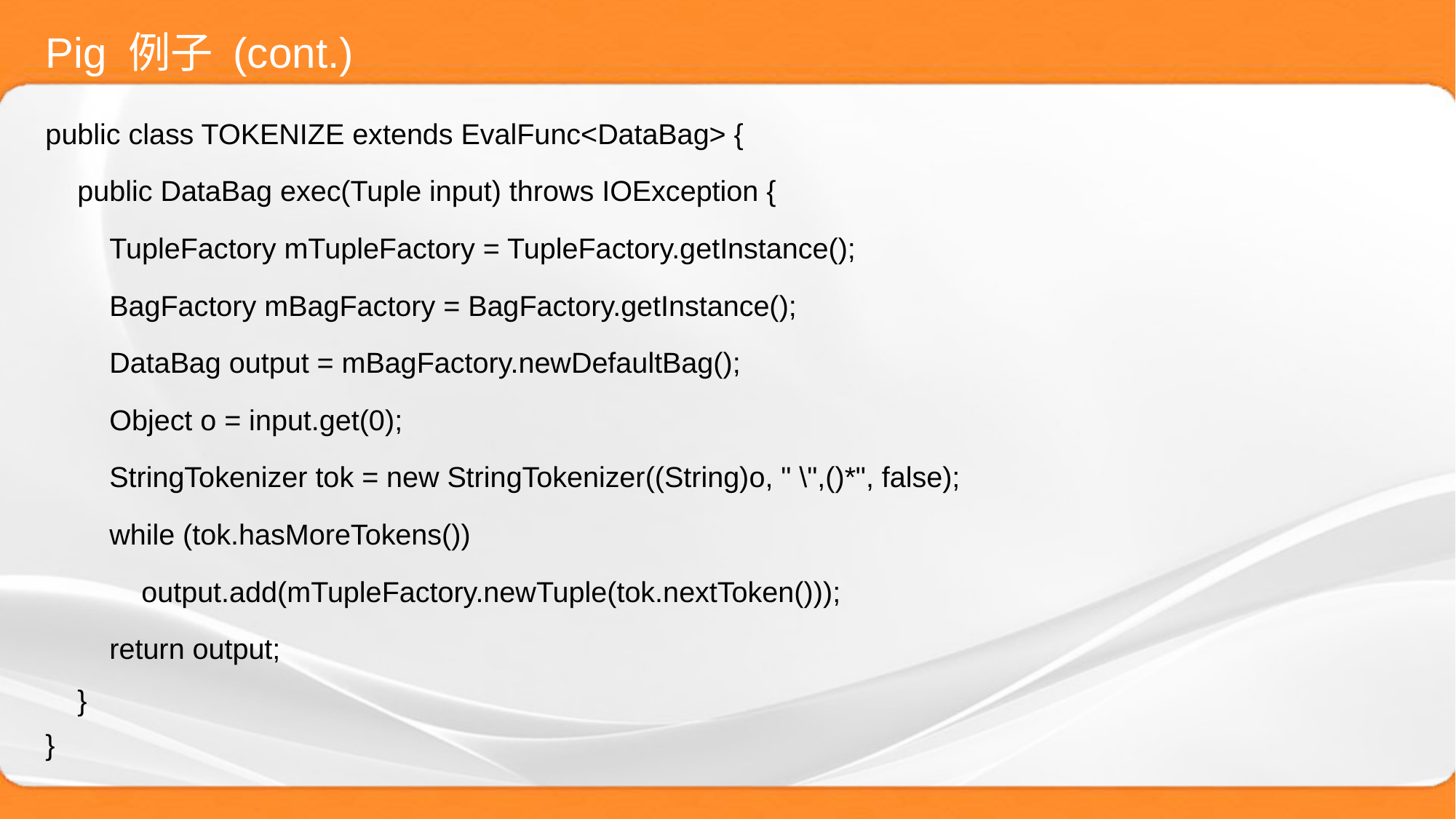

# Pig 例子 (cont.)
public class TOKENIZE extends EvalFunc<DataBag> {
    public DataBag exec(Tuple input) throws IOException {
        TupleFactory mTupleFactory = TupleFactory.getInstance();
        BagFactory mBagFactory = BagFactory.getInstance();
        DataBag output = mBagFactory.newDefaultBag();
        Object o = input.get(0);
        StringTokenizer tok = new StringTokenizer((String)o, " \",()*", false);
        while (tok.hasMoreTokens())
            output.add(mTupleFactory.newTuple(tok.nextToken()));
        return output;
    }
}